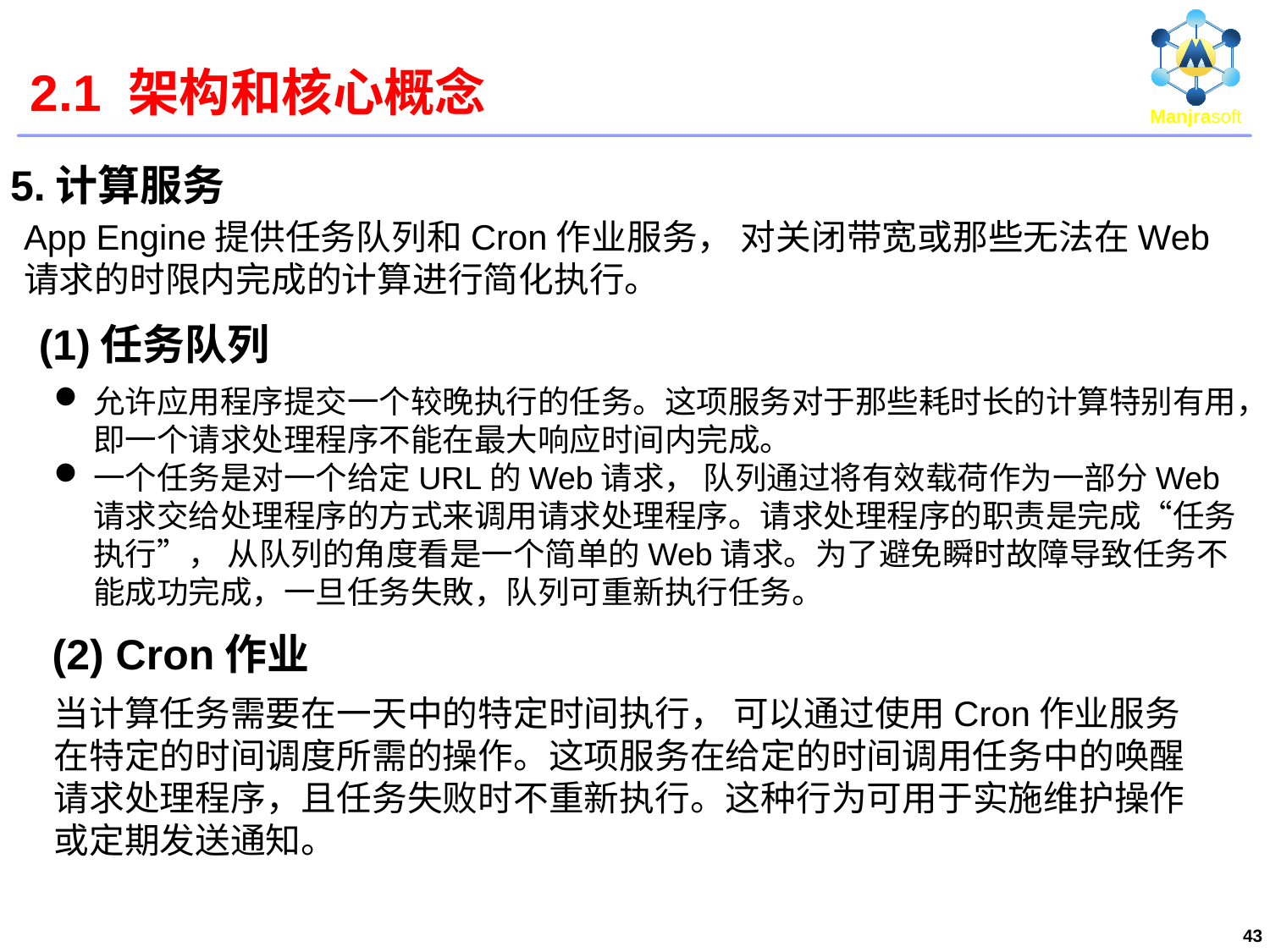

# 2.1 架构和核心概念
5.计算服务
App Engine提供任务队列和Cron作业服务， 对关闭带宽或那些无法在Web请求的时限内完成的计算进行简化执行。
(1)任务队列
允许应用程序提交一个较晚执行的任务。这项服务对于那些耗时长的计算特别有用，即一个请求处理程序不能在最大响应时间内完成。
一个任务是对一个给定URL的Web请求， 队列通过将有效载荷作为一部分Web请求交给处理程序的方式来调用请求处理程序。请求处理程序的职责是完成“任务执行”， 从队列的角度看是一个简单的Web请求。为了避免瞬时故障导致任务不能成功完成，一旦任务失敗，队列可重新执行任务。
(2) Cron作业
当计算任务需要在一天中的特定时间执行， 可以通过使用Cron作业服务在特定的时间调度所需的操作。这项服务在给定的时间调用任务中的唤醒请求处理程序，且任务失败时不重新执行。这种行为可用于实施维护操作或定期发送通知。
43